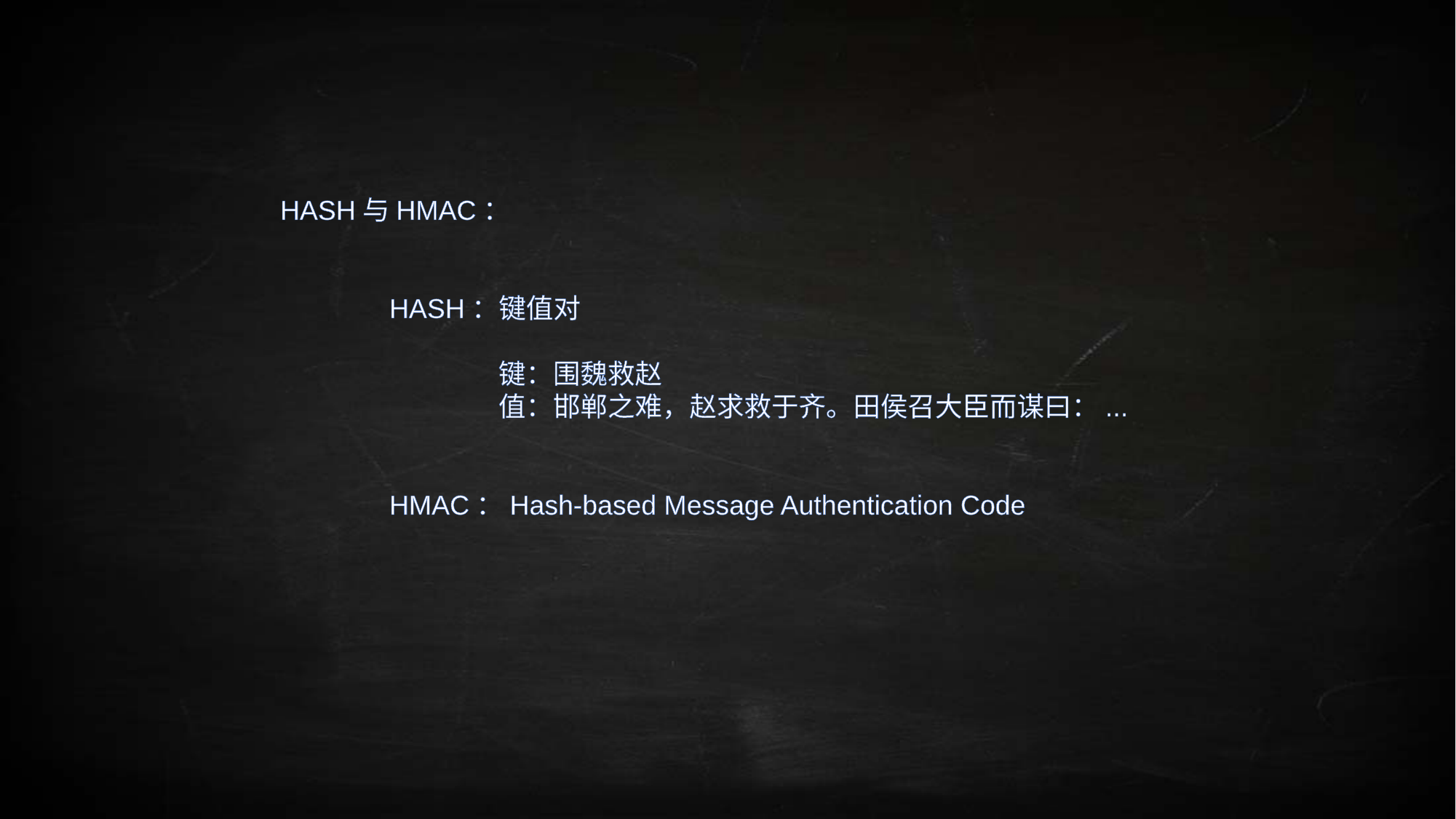

HASH与HMAC：

	HASH：键值对

		键：围魏救赵
		值：邯郸之难，赵求救于齐。田侯召大臣而谋曰：...

	HMAC：Hash-based Message Authentication Code